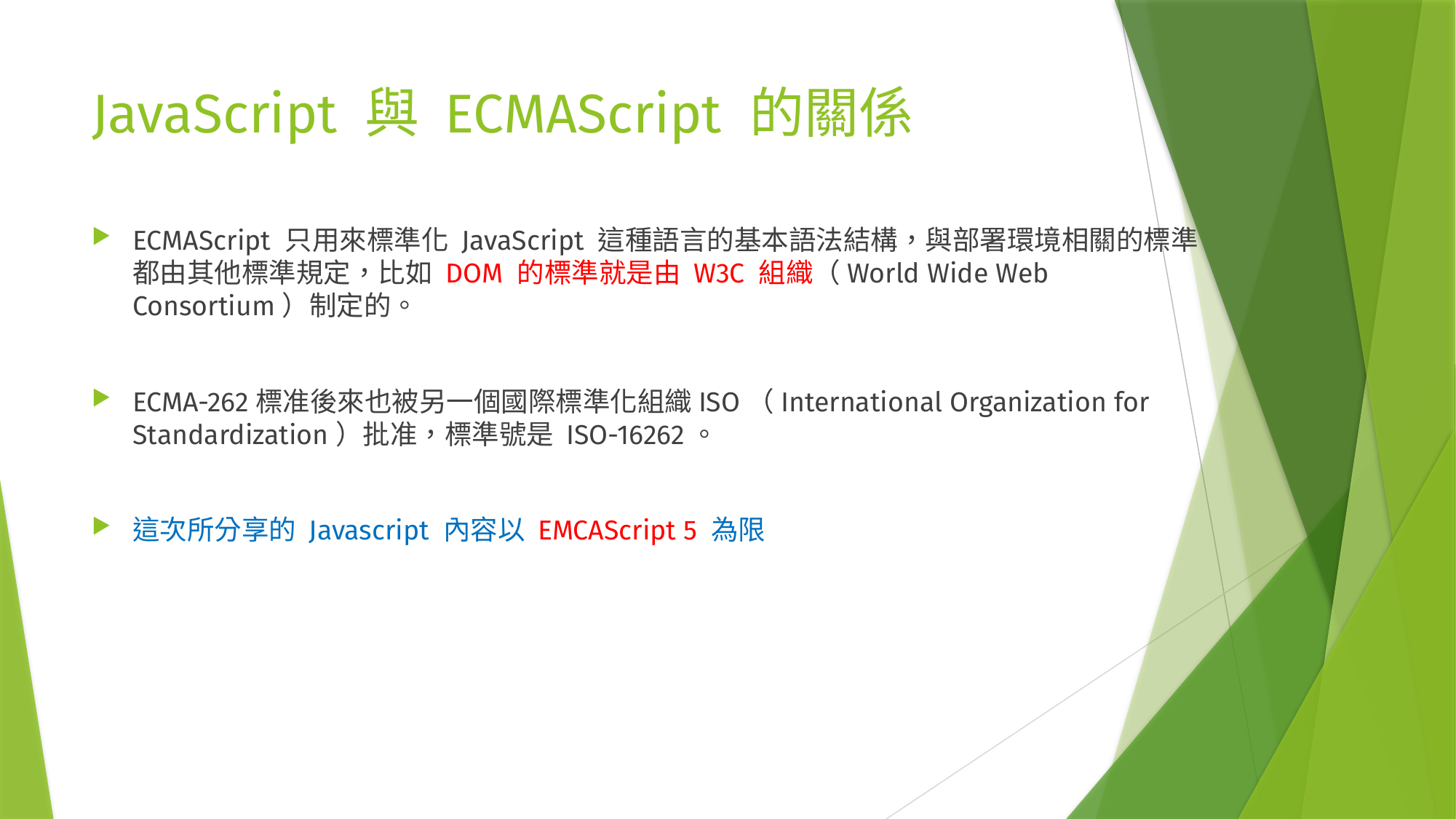

# JavaScript 與 ECMAScript 的關係
ECMAScript 只用來標準化 JavaScript 這種語言的基本語法結構，與部署環境相關的標準都由其他標準規定，比如 DOM 的標準就是由 W3C 組織（World Wide Web Consortium）制定的。

ECMA-262標准後來也被另一個國際標準化組織ISO（International Organization for Standardization）批准，標準號是 ISO-16262。

這次所分享的 Javascript 內容以 EMCAScript 5 為限